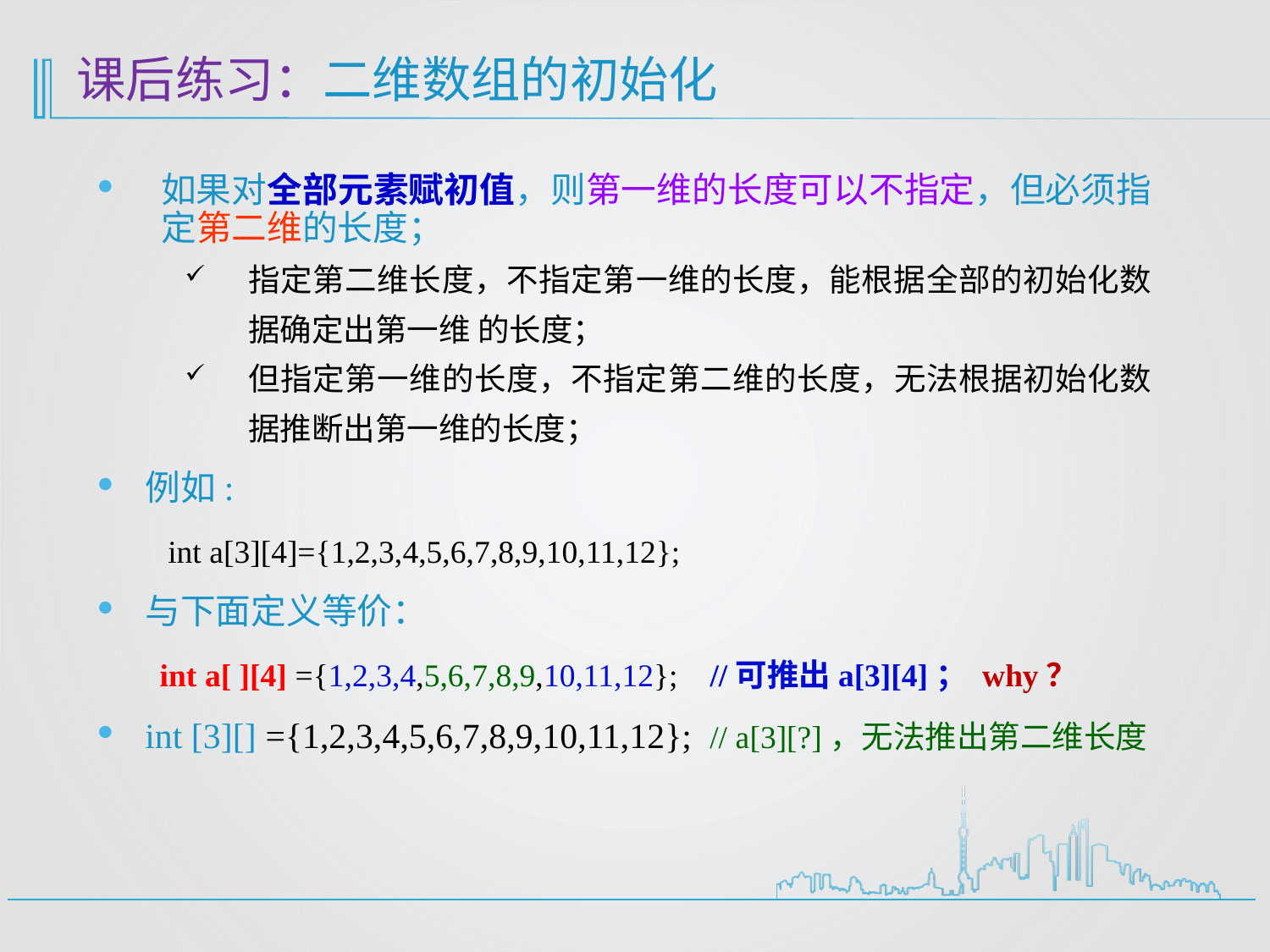

课后练习：二维数组的初始化
如果对全部元素赋初值，则第一维的长度可以不指定，但必须指定第二维的长度；
指定第二维长度，不指定第一维的长度，能根据全部的初始化数据确定出第一维 的长度；
但指定第一维的长度，不指定第二维的长度，无法根据初始化数据推断出第一维的长度；
例如:
        int a[3][4]={1,2,3,4,5,6,7,8,9,10,11,12};
与下面定义等价：
       int a[ ][4] ={1,2,3,4,5,6,7,8,9,10,11,12};    //可推出a[3][4]； why？
int [3][] ={1,2,3,4,5,6,7,8,9,10,11,12};  // a[3][?]，无法推出第二维长度